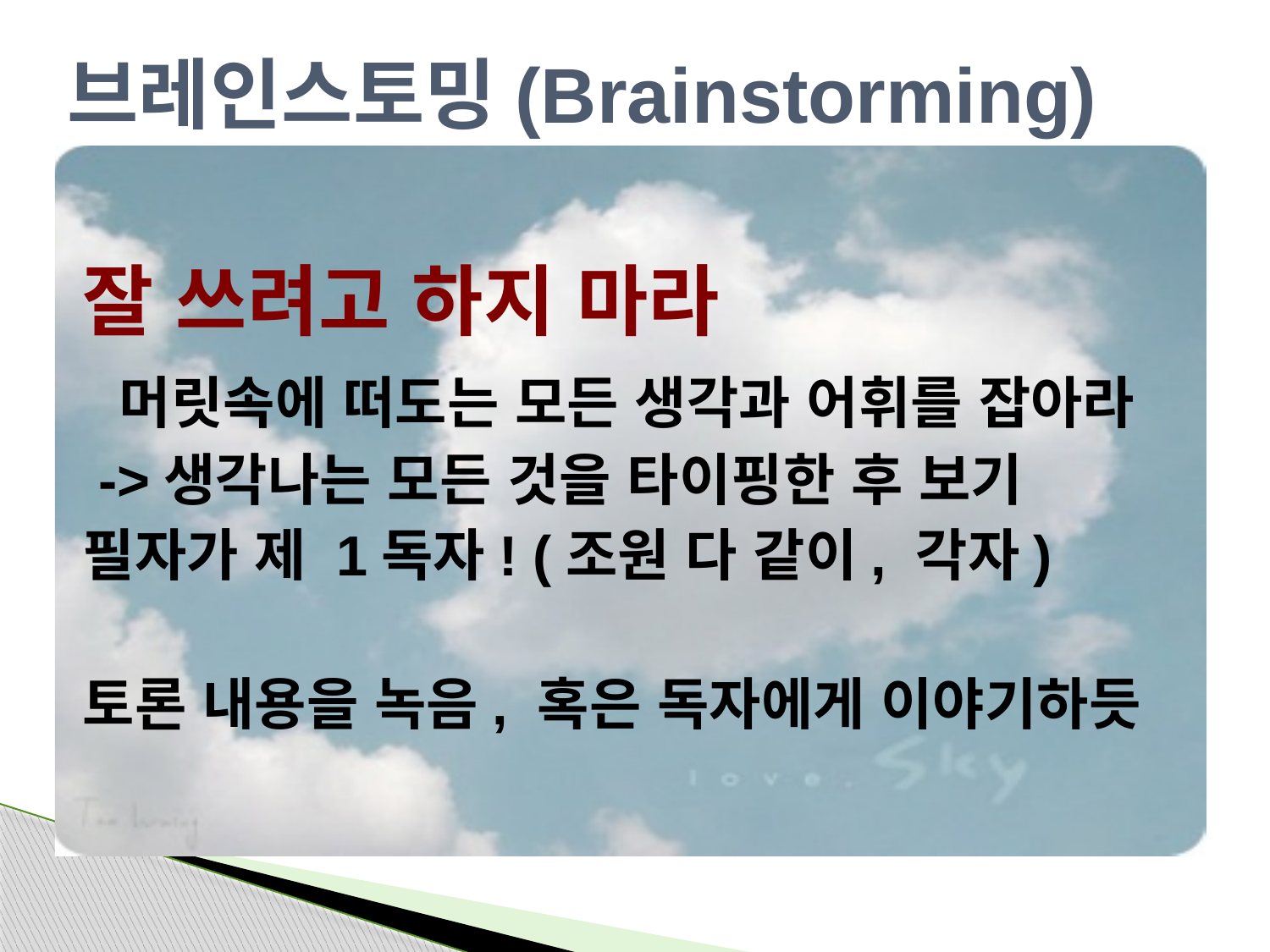

# 브레인스토밍(Brainstorming)

잘 쓰려고 하지 마라
 머릿속에 떠도는 모든 생각과 어휘를 잡아라
 ->생각나는 모든 것을 타이핑한 후 보기
필자가 제 1독자! (조원 다 같이, 각자)

토론 내용을 녹음, 혹은 독자에게 이야기하듯